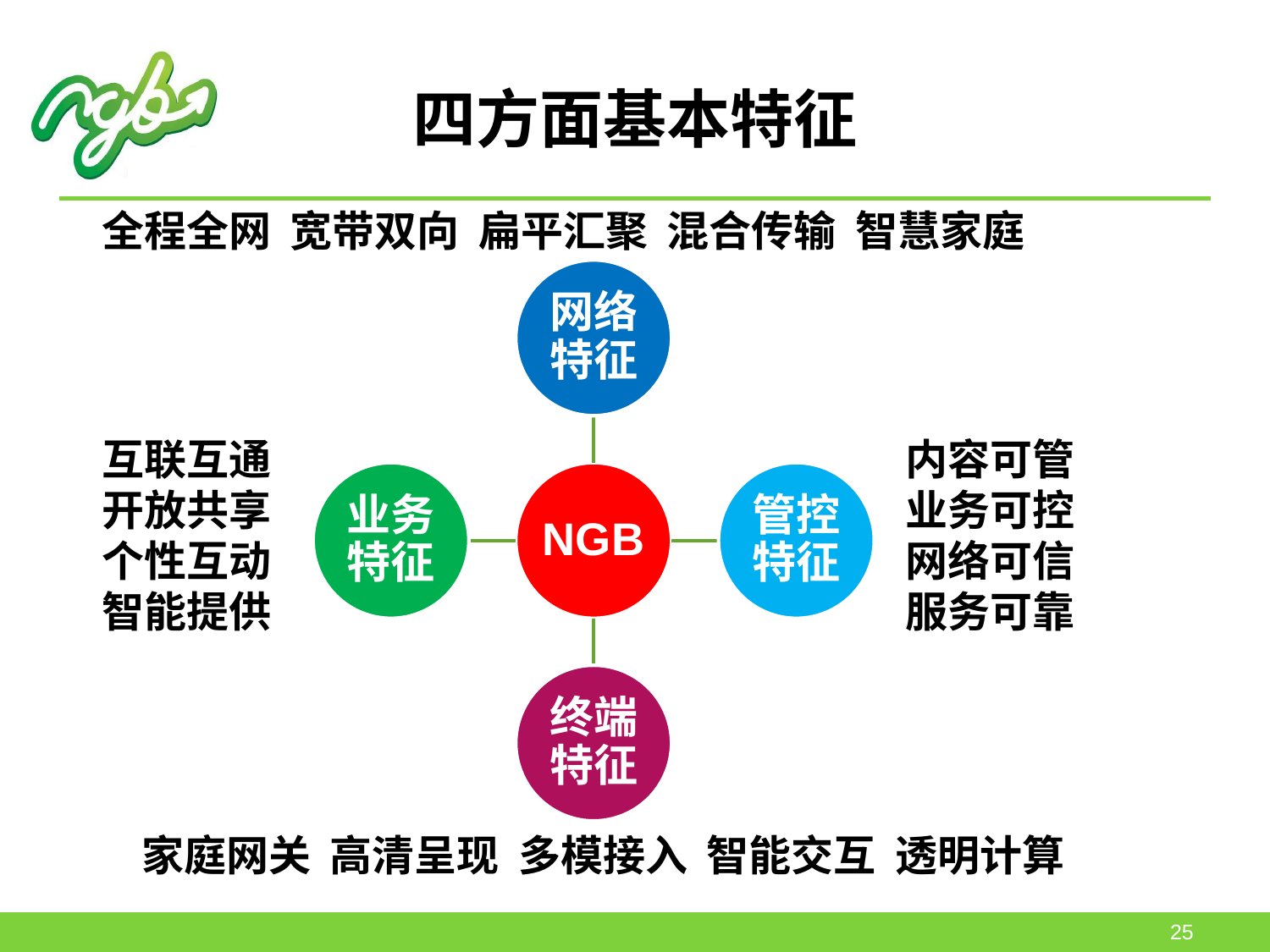

# 四方面基本特征
全程全网  宽带双向  扁平汇聚  混合传输  智慧家庭
NGB

网络特征

管控特征

终端特征

业务特征
互联互通
开放共享
个性互动
智能提供

内容可管业务可控网络可信
服务可靠
家庭网关  高清呈现  多模接入  智能交互  透明计算
25